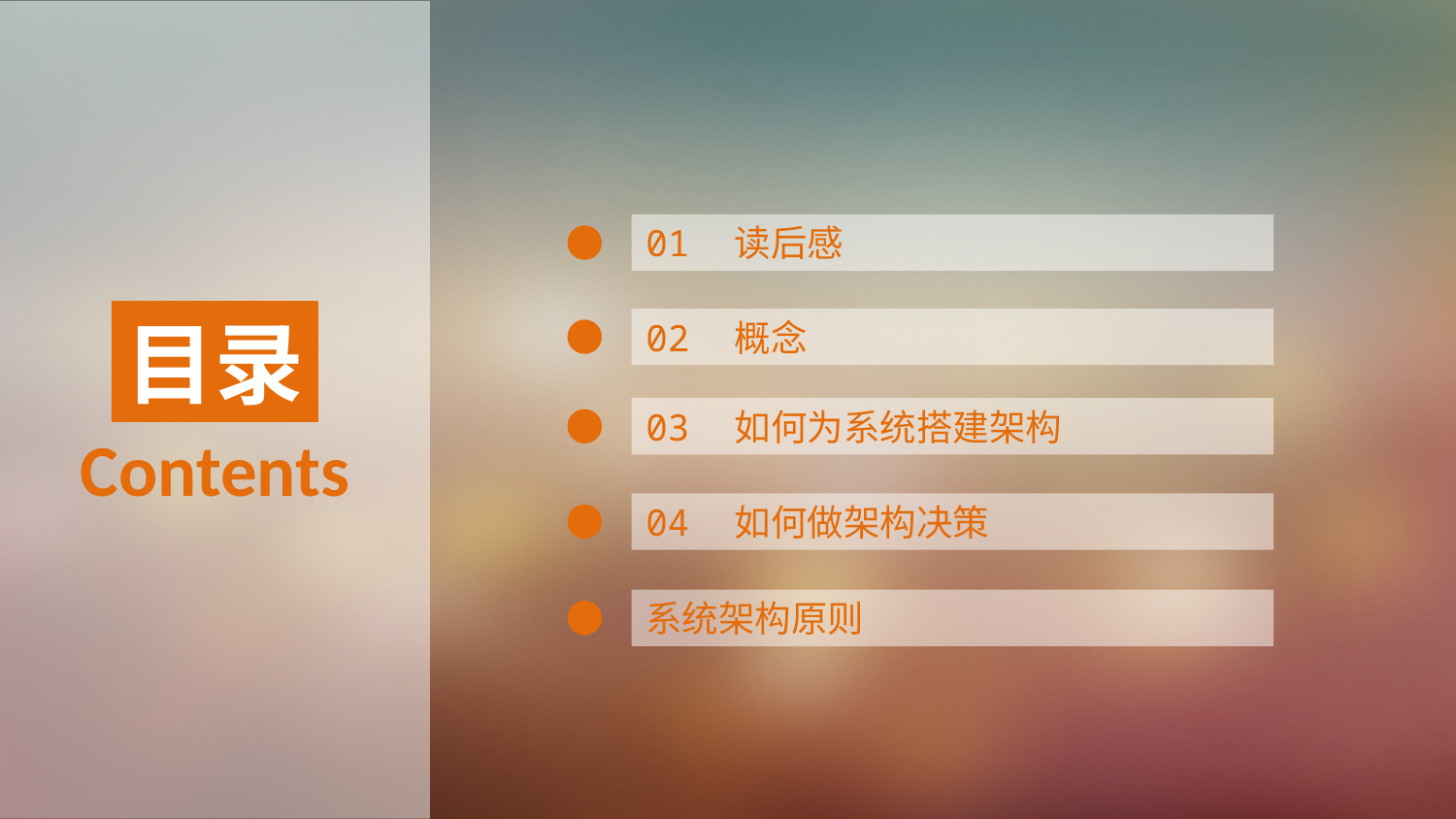

01　读后感

目录
02　概念

03　如何为系统搭建架构

Contents
04　如何做架构决策

系统架构原则